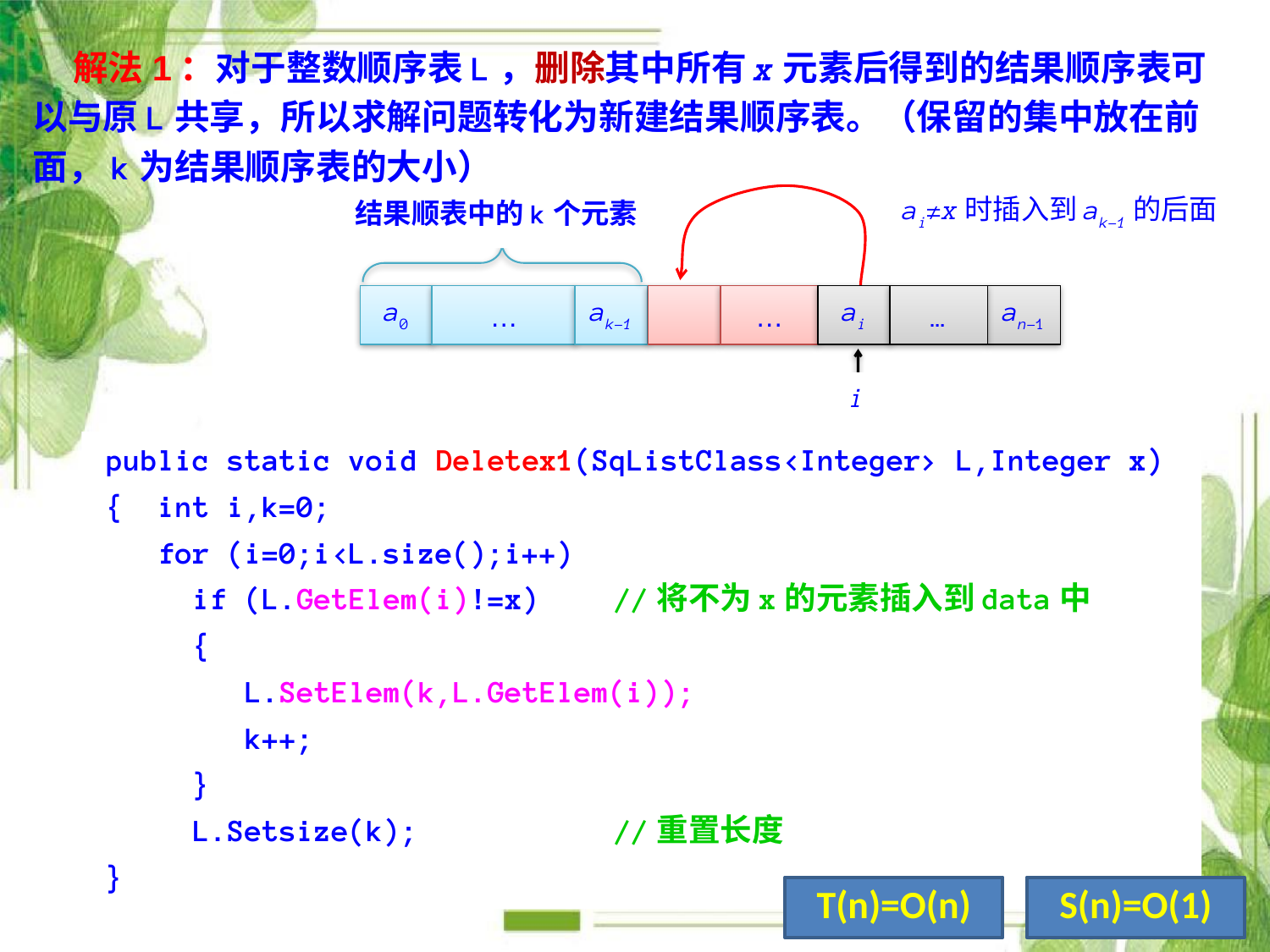

解法1：对于整数顺序表L，删除其中所有x元素后得到的结果顺序表可以与原L共享，所以求解问题转化为新建结果顺序表。（保留的集中放在前面，k为结果顺序表的大小）

ai≠x时插入到ak-1的后面

结果顺表中的k个元素
a0
…
ak-1

…
ai
…
an-1

i
public static void Deletex1(SqListClass<Integer> L,Integer x)
{  int i,k=0;
   for (i=0;i<L.size();i++)
     if (L.GetElem(i)!=x)	//将不为x的元素插入到data中
     {
        L.SetElem(k,L.GetElem(i));
        k++;
     }
     L.Setsize(k);		//重置长度
}
T(n)=O(n)
S(n)=O(1)